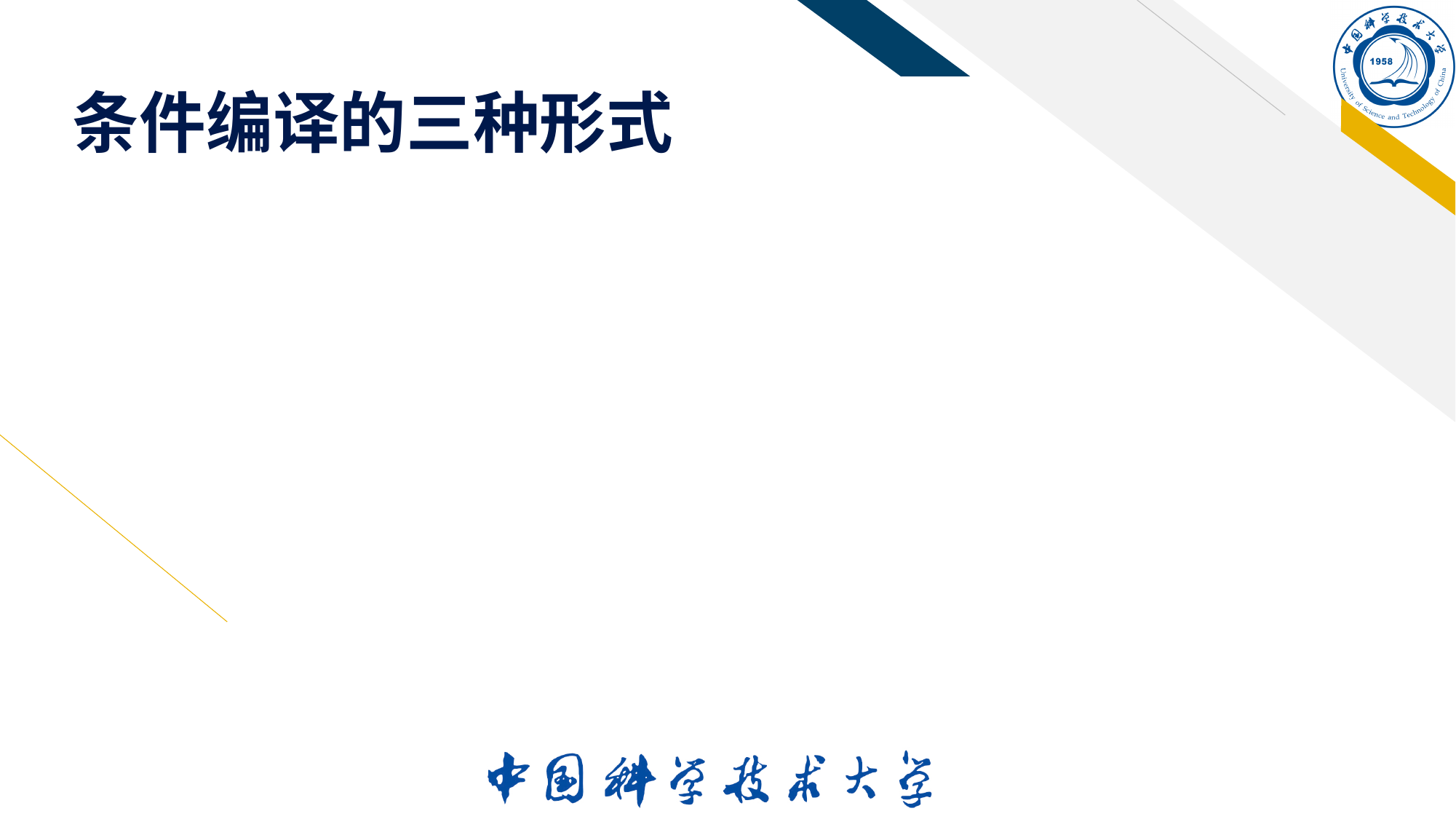

# 条件编译的三种形式
第三种形式：
#if 常量表达式
	程序段1
#else
    程序段2
#endif
它的功能是，如常量表达式的值为真(非0)，则对程序段1 进行编译，否则对程序段2进行编译。因此可以使程序在不同条件下，完成不同的功能。